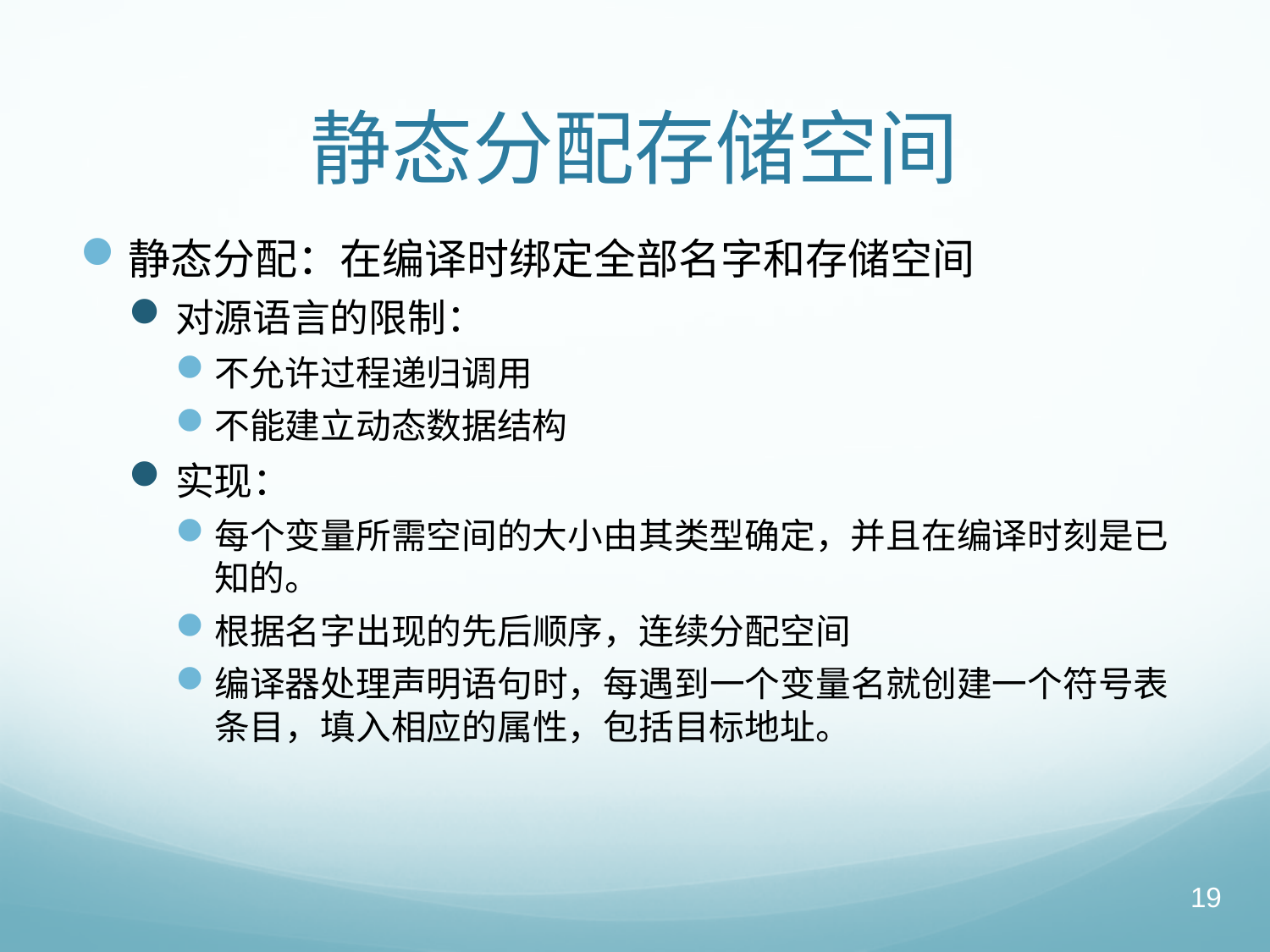

# 静态分配存储空间
静态分配：在编译时绑定全部名字和存储空间
对源语言的限制：
不允许过程递归调用
不能建立动态数据结构
实现：
每个变量所需空间的大小由其类型确定，并且在编译时刻是已知的。
根据名字出现的先后顺序，连续分配空间
编译器处理声明语句时，每遇到一个变量名就创建一个符号表条目，填入相应的属性，包括目标地址。

19